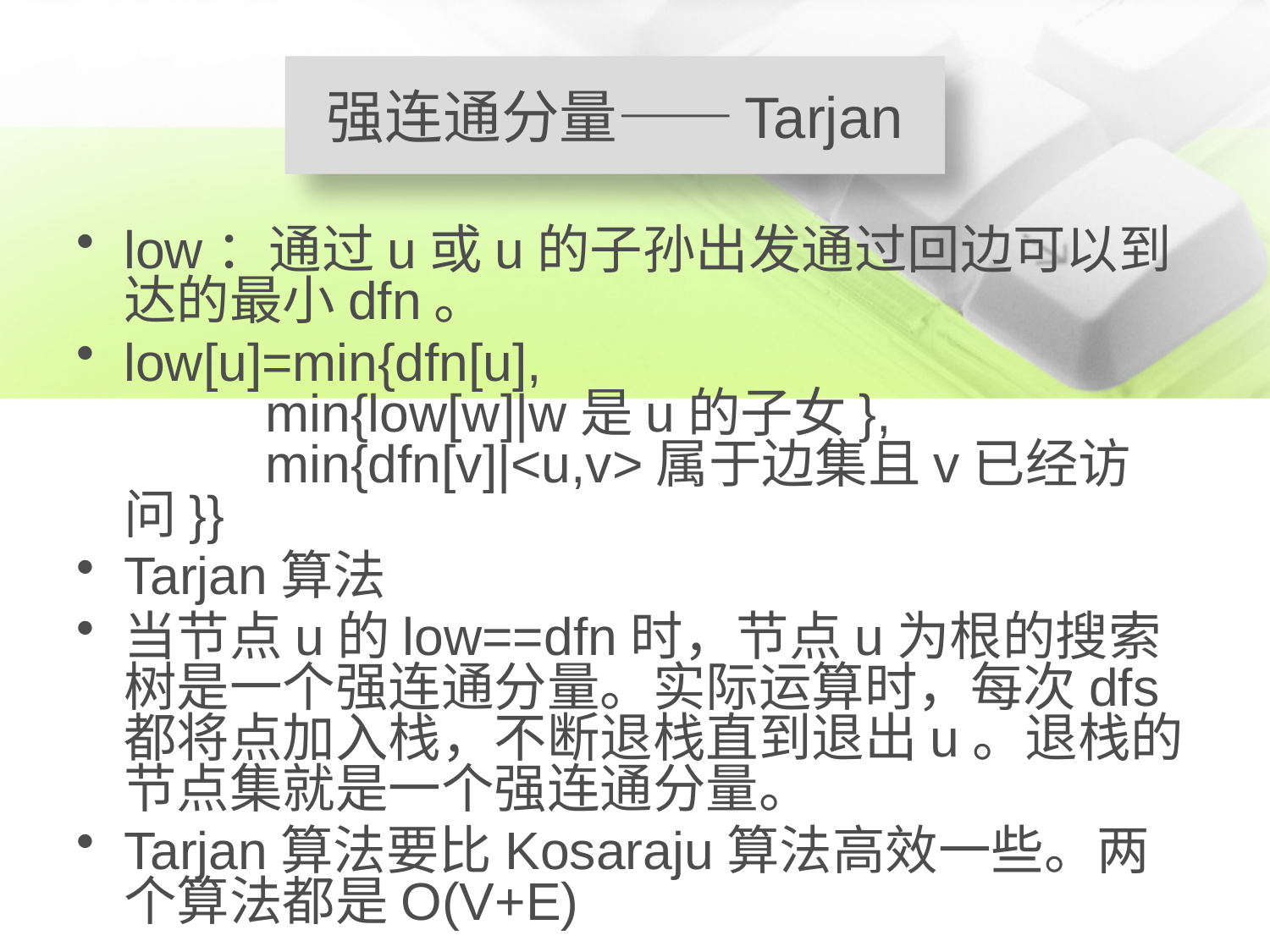

强连通分量——Tarjan
low：通过u或u的子孙出发通过回边可以到达的最小dfn。
low[u]=min{dfn[u],
	 min{low[w]|w是u的子女},
	 min{dfn[v]|<u,v>属于边集且v已经访问}}
Tarjan算法
当节点u的low==dfn时，节点u为根的搜索树是一个强连通分量。实际运算时，每次dfs都将点加入栈，不断退栈直到退出u。退栈的节点集就是一个强连通分量。
Tarjan算法要比Kosaraju算法高效一些。两个算法都是O(V+E)